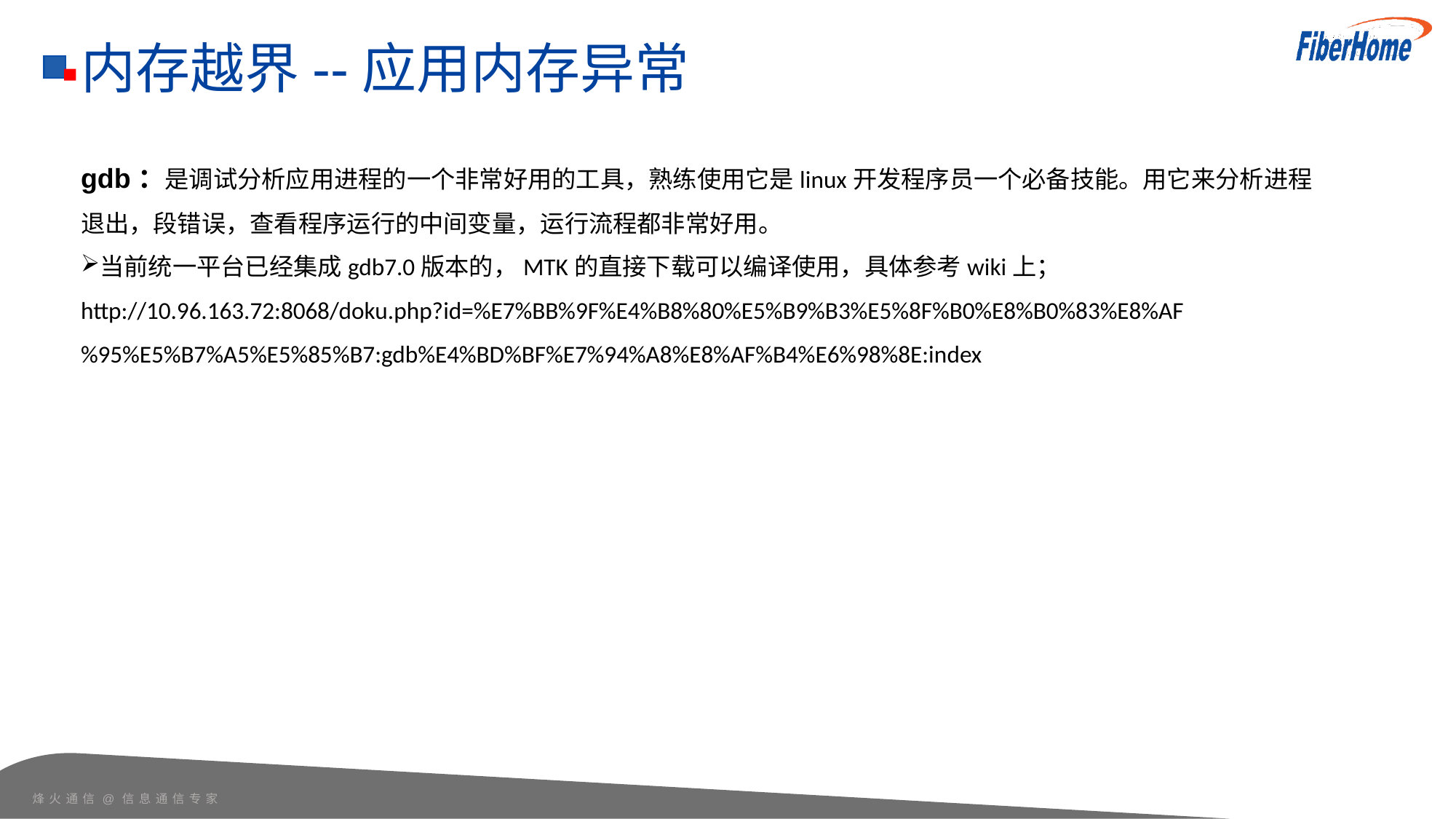

内存越界--应用内存异常
gdb：是调试分析应用进程的一个非常好用的工具，熟练使用它是linux开发程序员一个必备技能。用它来分析进程退出，段错误，查看程序运行的中间变量，运行流程都非常好用。
当前统一平台已经集成gdb7.0版本的，MTK的直接下载可以编译使用，具体参考wiki上；
http://10.96.163.72:8068/doku.php?id=%E7%BB%9F%E4%B8%80%E5%B9%B3%E5%8F%B0%E8%B0%83%E8%AF%95%E5%B7%A5%E5%85%B7:gdb%E4%BD%BF%E7%94%A8%E8%AF%B4%E6%98%8E:index